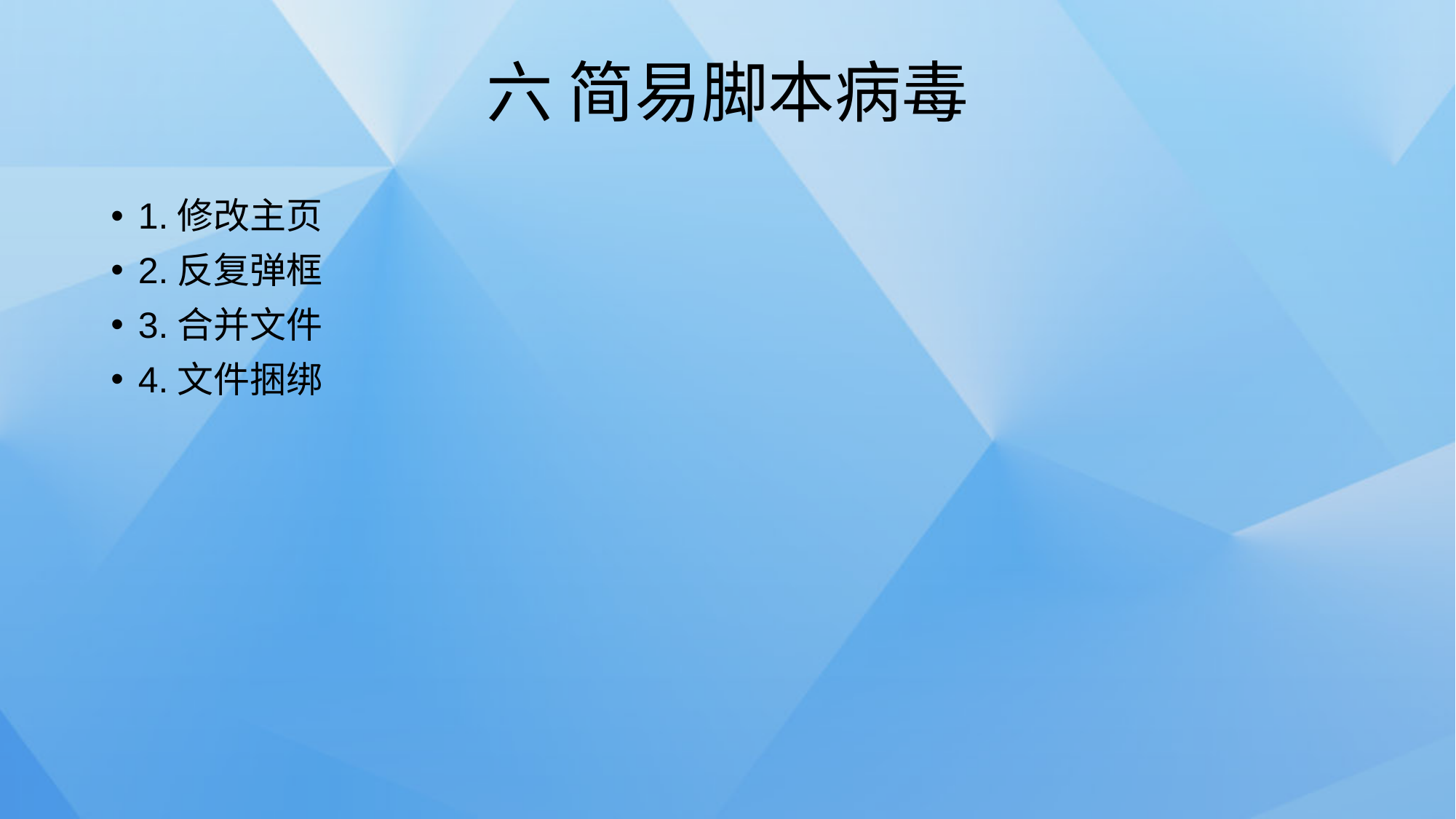

# 六 简易脚本病毒
1.修改主页
2.反复弹框
3.合并文件
4.文件捆绑